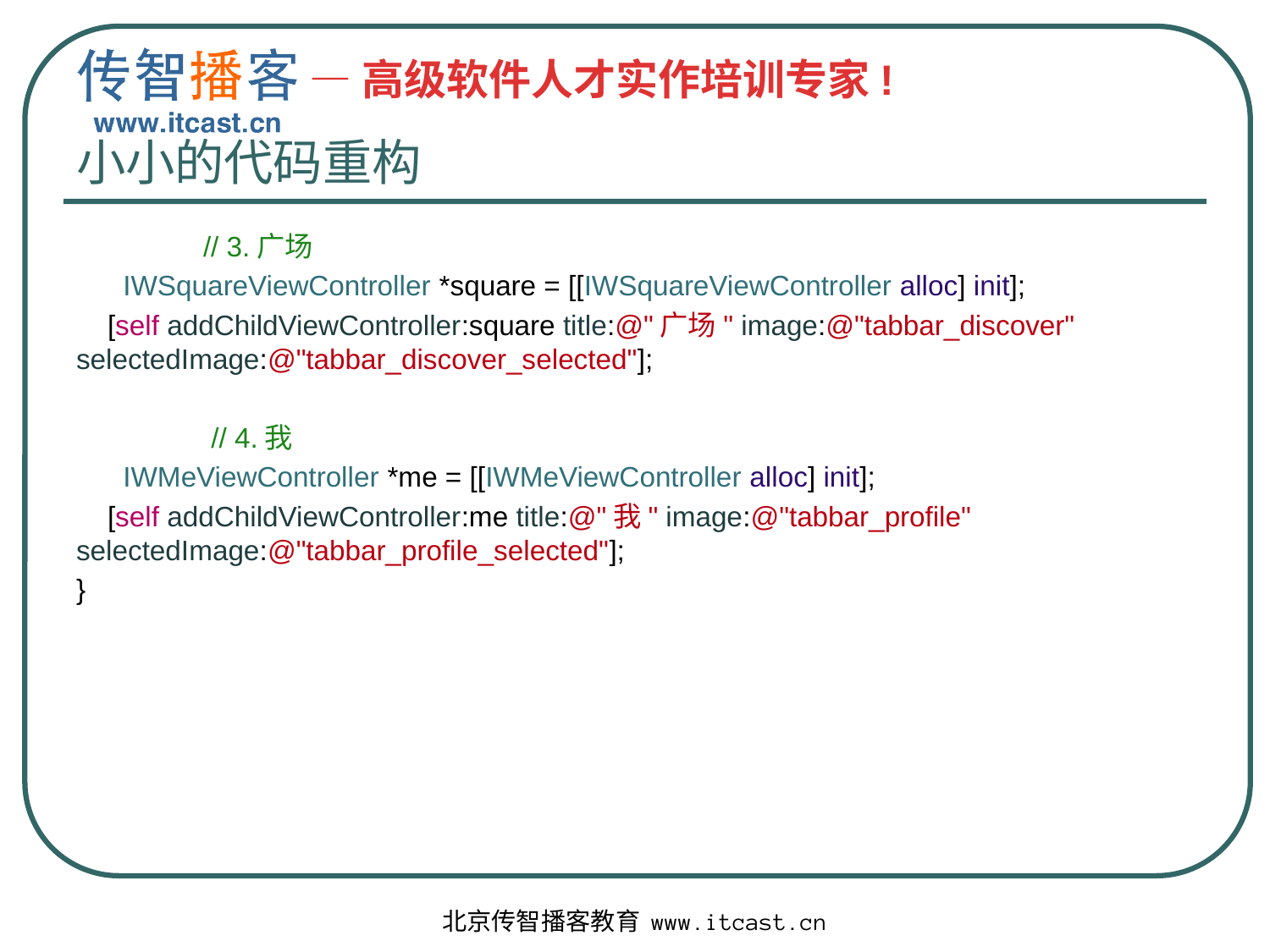

# 小小的代码重构
	// 3.广场
      IWSquareViewController *square = [[IWSquareViewController alloc] init];
    [self addChildViewController:square title:@"广场" image:@"tabbar_discover" selectedImage:@"tabbar_discover_selected"];

 	 // 4.我
      IWMeViewController *me = [[IWMeViewController alloc] init];
    [self addChildViewController:me title:@"我" image:@"tabbar_profile" selectedImage:@"tabbar_profile_selected"];
}